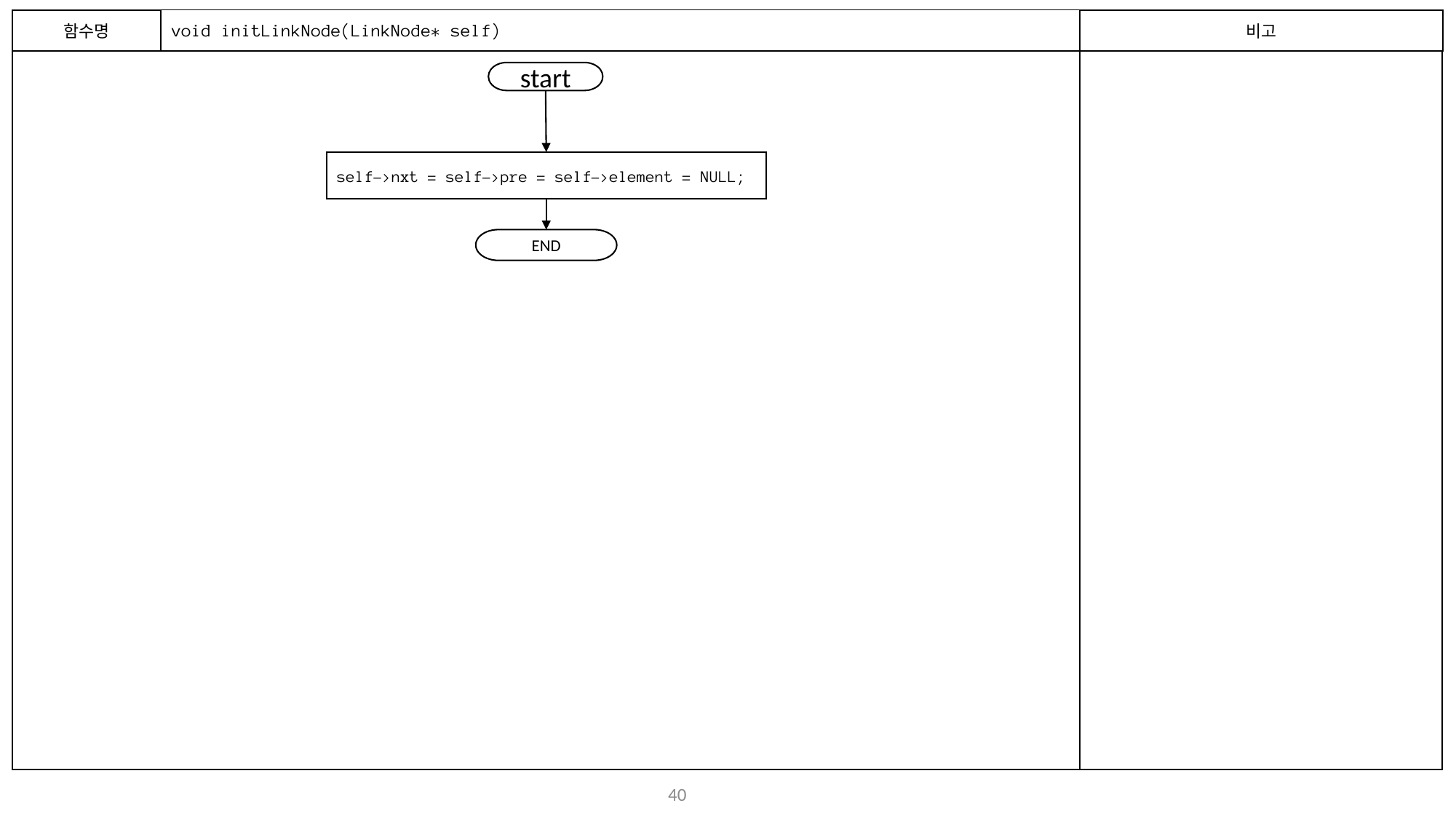

함수명
# void initLinkNode(LinkNode* self)
비고

start
self->nxt = self->pre = self->element = NULL;
END
40